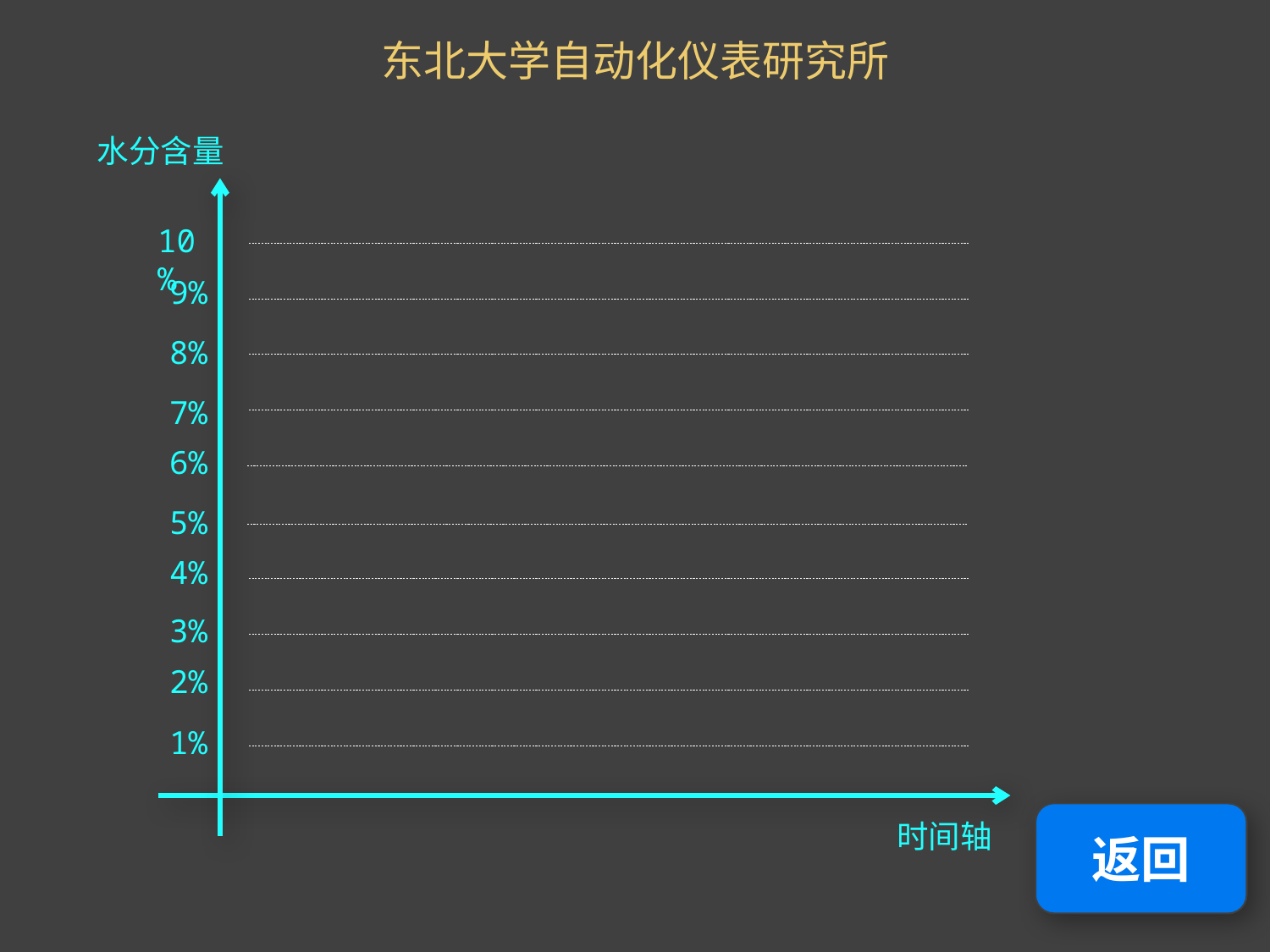

东北大学自动化仪表研究所

水分含量
10%
9%
8%
7%
6%
5%
4%
3%
2%
1%

返回
时间轴